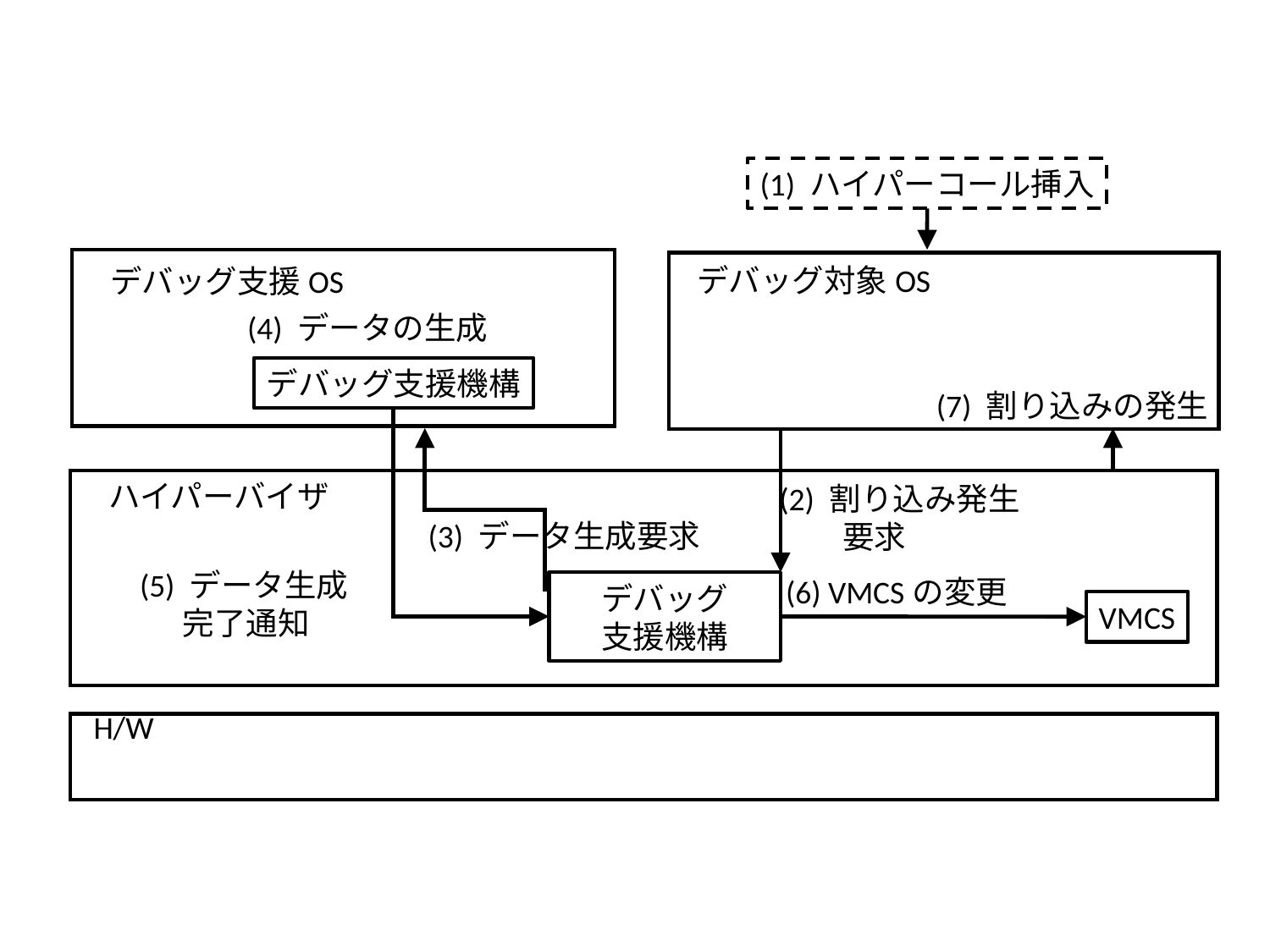

(1) ハイパーコール挿入

デバッグ対象OS
デバッグ支援OS
(4) データの生成
デバッグ支援機構
(7) 割り込みの発生

ハイパーバイザ
(2) 割り込み発生
　　要求
(3) データ生成要求
(5) データ生成
      完了通知
(6) VMCSの変更
デバッグ
支援機構
VMCS
H/W